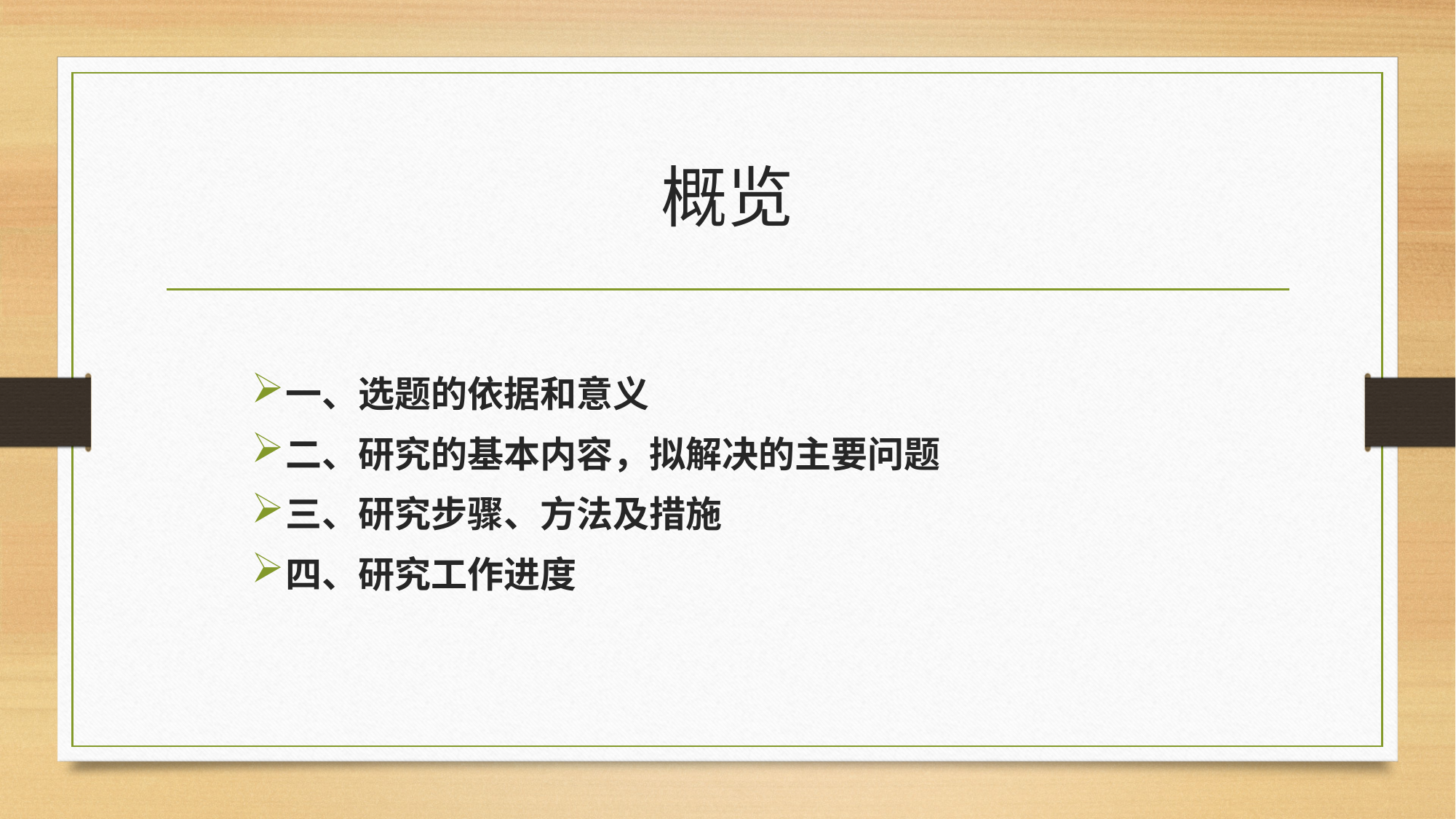

# 概览

一、选题的依据和意义
二、研究的基本内容，拟解决的主要问题
三、研究步骤、方法及措施
四、研究工作进度